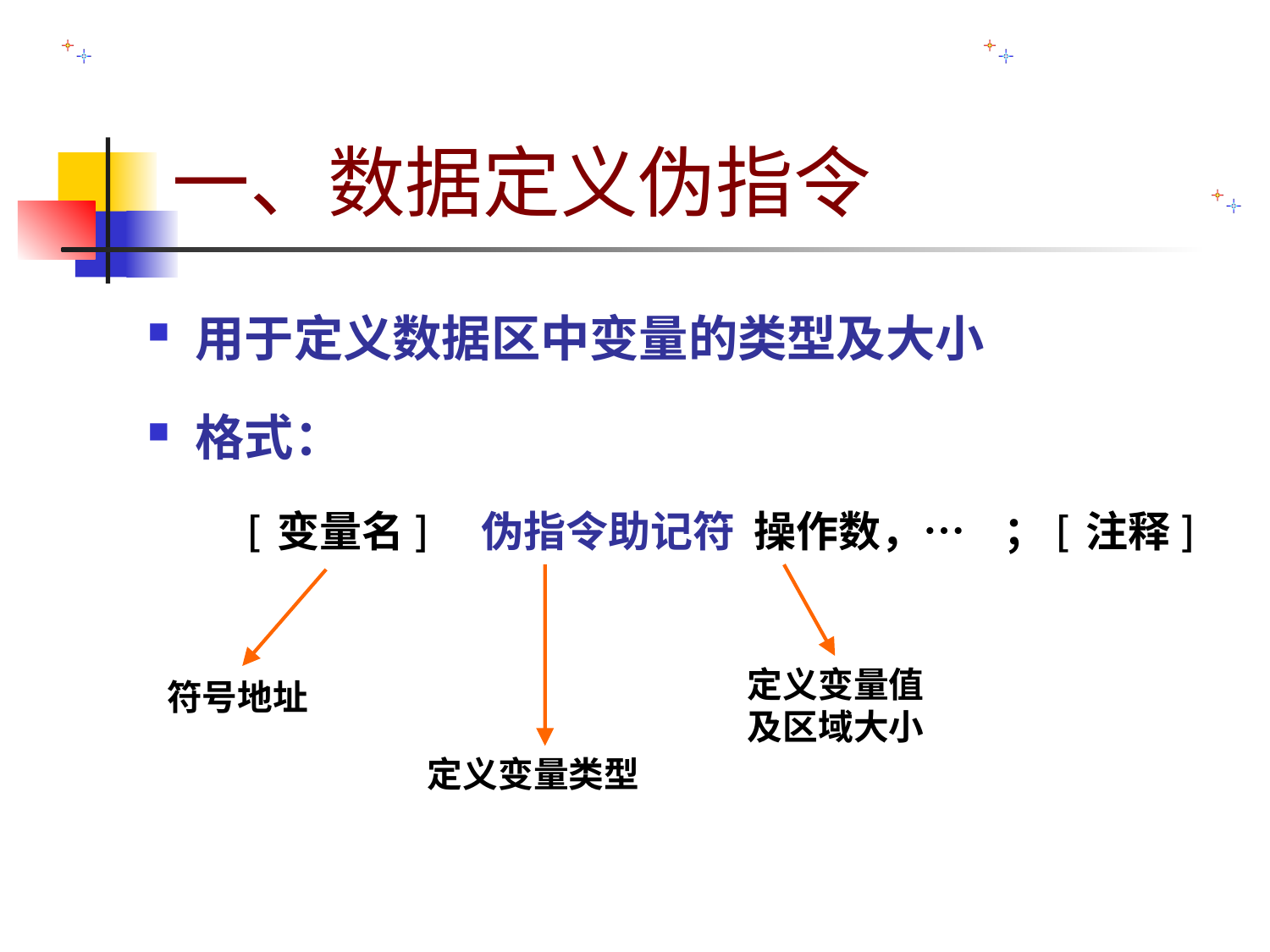

# 一、数据定义伪指令
用于定义数据区中变量的类型及大小
格式：
        [变量名]   伪指令助记符  操作数，…    ；[注释]

定义变量值及区域大小
符号地址
定义变量类型